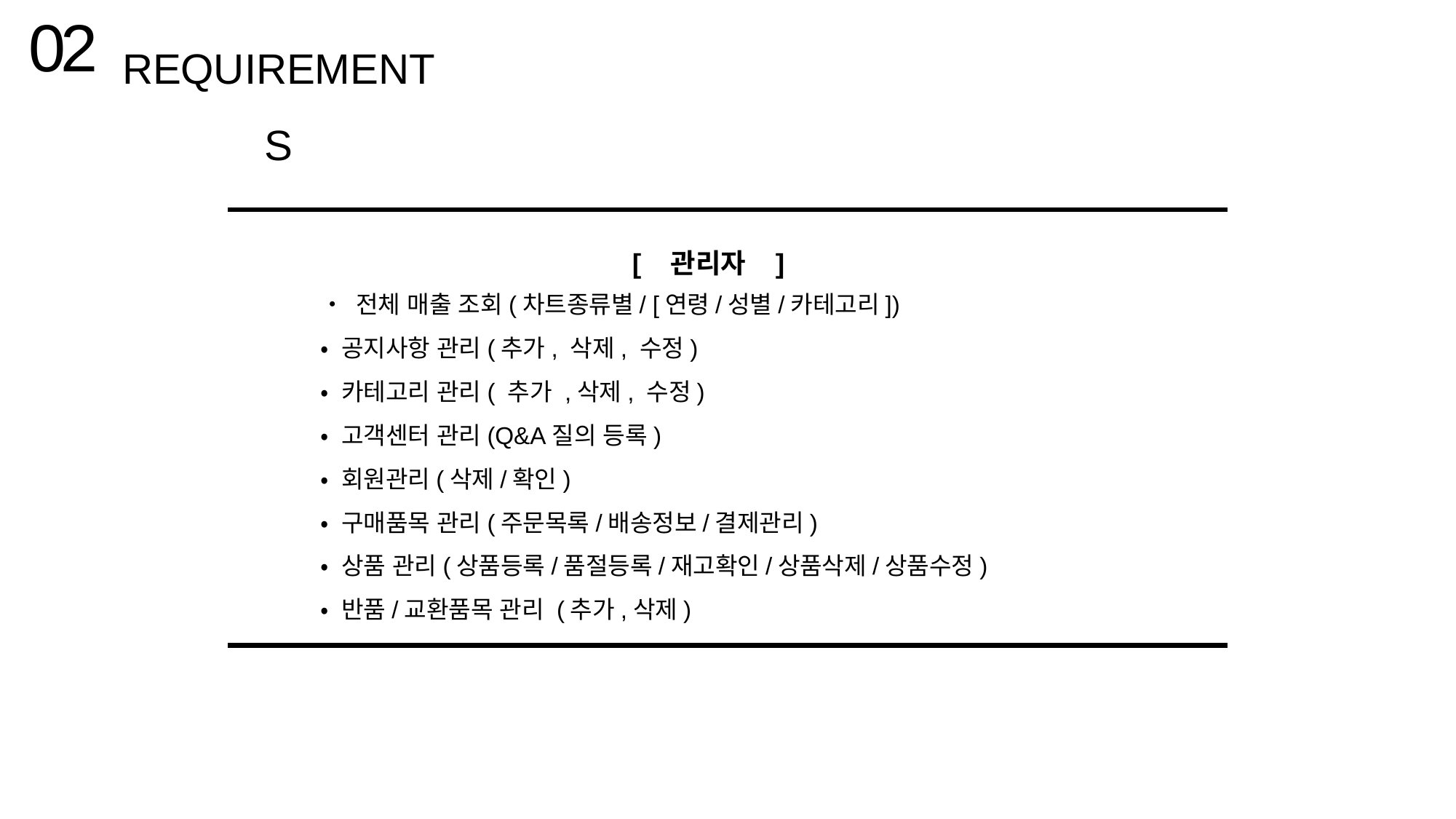

02
REQUIREMENTS
[   관리자   ]
• 전체 매출 조회(차트종류별/ [연령/성별/카테고리])
• 공지사항 관리(추가, 삭제, 수정)
• 카테고리 관리( 추가 ,삭제, 수정)
• 고객센터 관리(Q&A질의 등록)
• 회원관리(삭제/확인)
• 구매품목 관리(주문목록/배송정보/결제관리)
• 상품 관리(상품등록/품절등록/재고확인/상품삭제/상품수정)
• 반품/교환품목 관리 (추가,삭제)